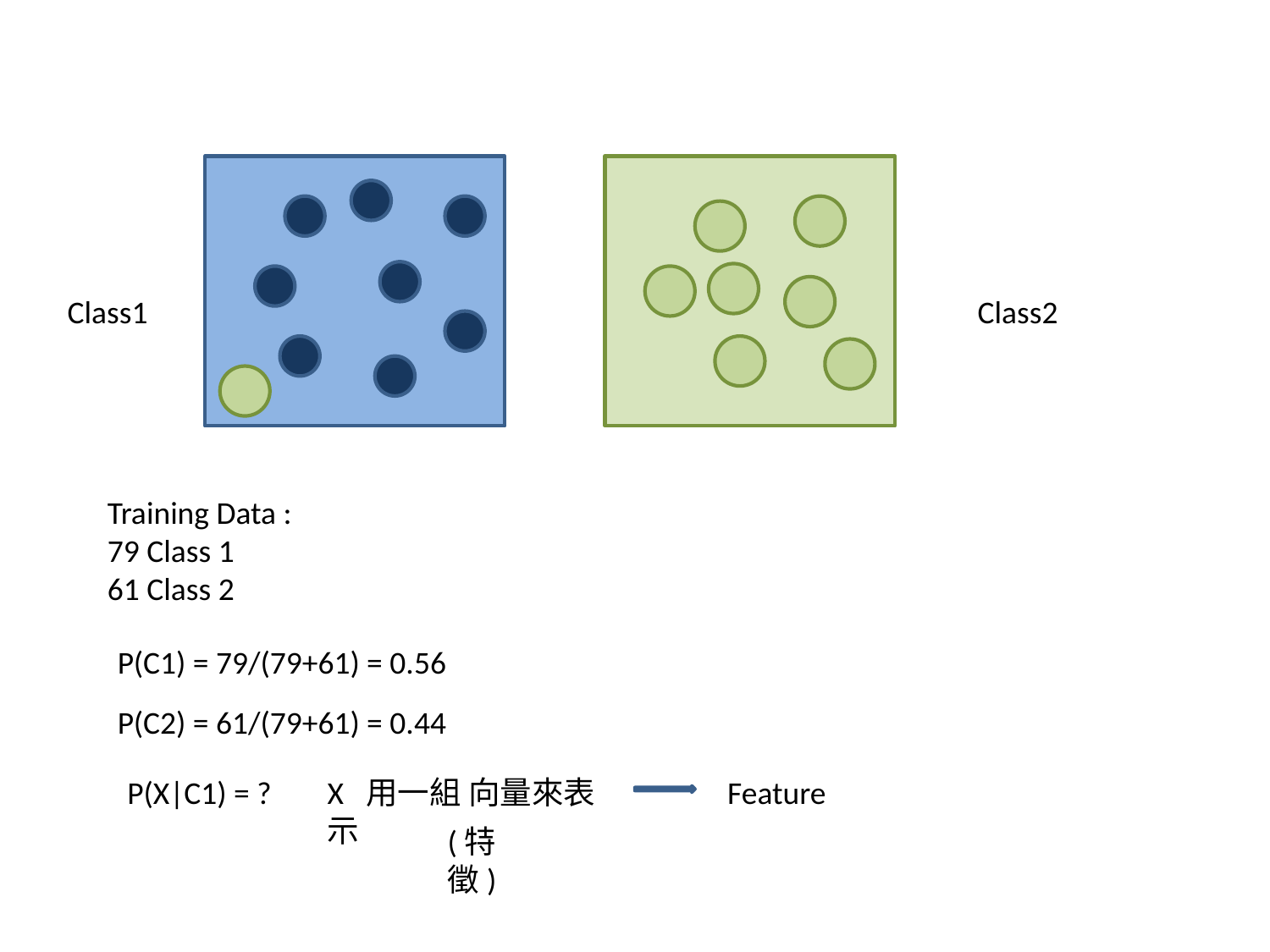

Class1
Class2

Training Data :
79 Class 1
61 Class 2
P(C1) = 79/(79+61) = 0.56
P(C2) = 61/(79+61) = 0.44
P(X|C1) = ?
X  用一組 向量來表示
Feature

(特徵)